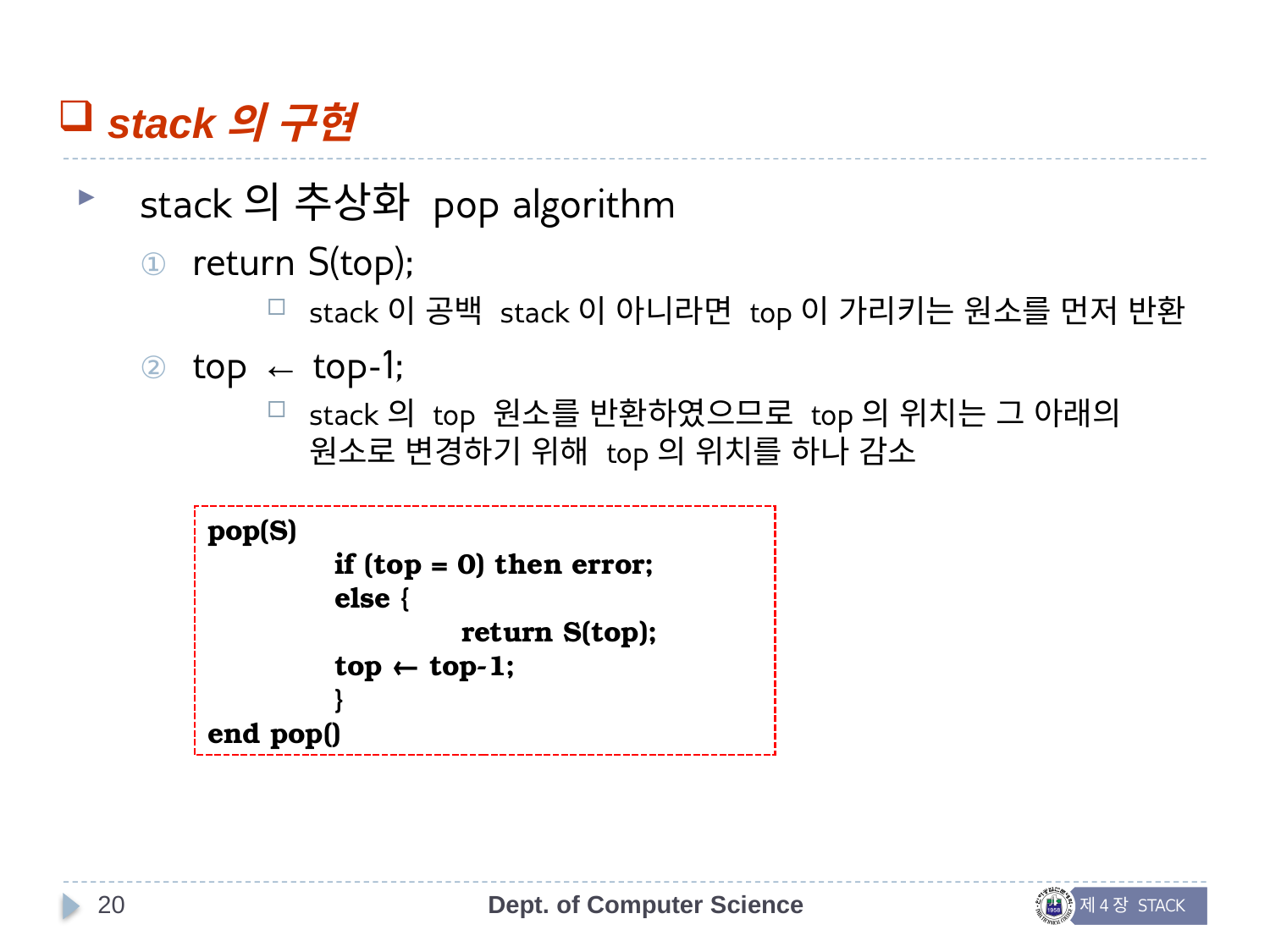

stack의 구현
stack의 추상화 pop algorithm
return S(top);
stack이 공백 stack이 아니라면 top이 가리키는 원소를 먼저 반환
top ← top-1;
stack의 top 원소를 반환하였으므로 top의 위치는 그 아래의 원소로 변경하기 위해 top의 위치를 하나 감소
pop(S)
	if (top = 0) then error;
	else {
		return S(top); 		top ← top-1;
	}
end pop()
20
Dept. of Computer Science